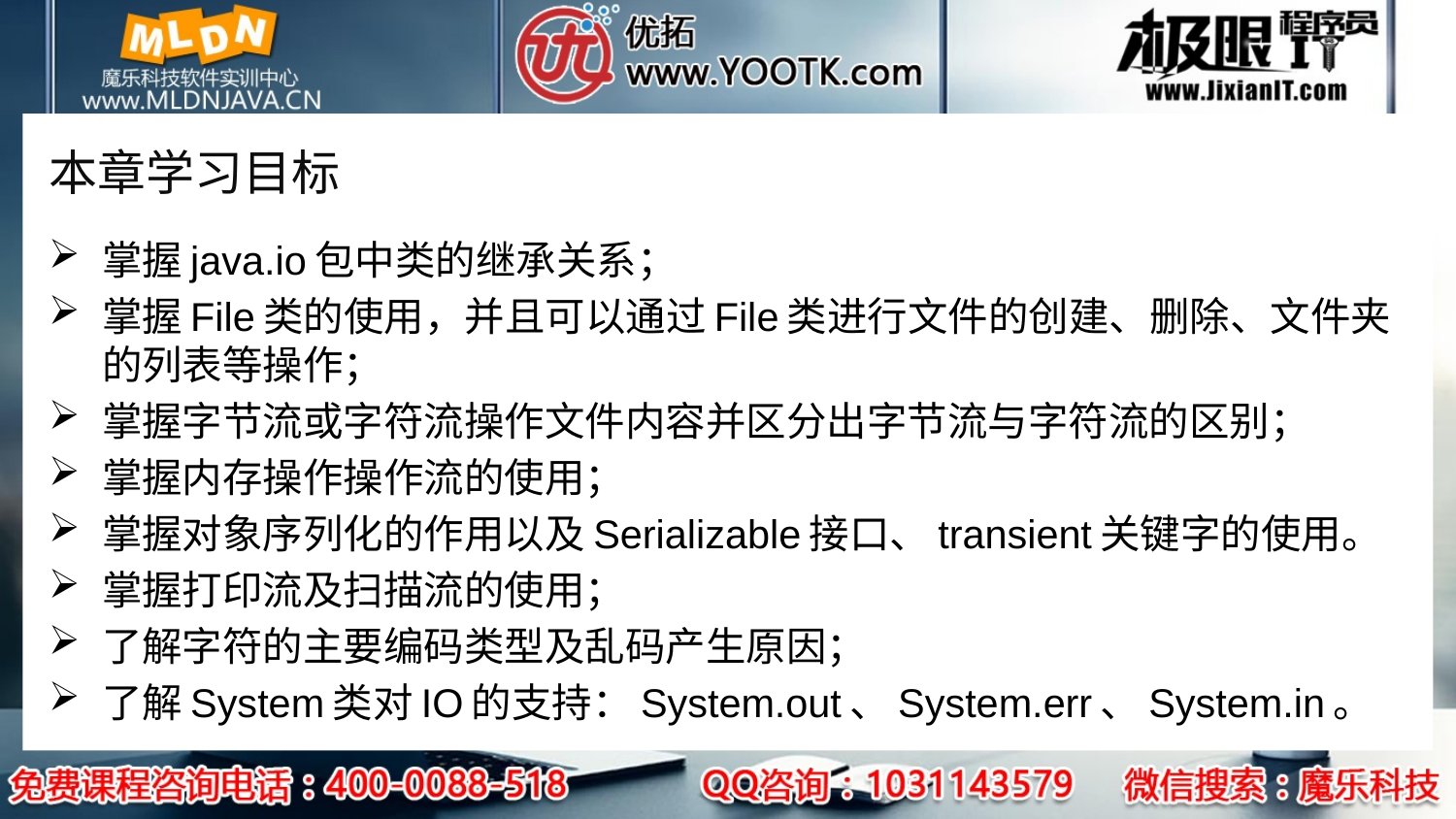

# 本章学习目标
掌握java.io包中类的继承关系；
掌握File类的使用，并且可以通过File类进行文件的创建、删除、文件夹的列表等操作；
掌握字节流或字符流操作文件内容并区分出字节流与字符流的区别；
掌握内存操作操作流的使用；
掌握对象序列化的作用以及Serializable接口、transient关键字的使用。
掌握打印流及扫描流的使用；
了解字符的主要编码类型及乱码产生原因；
了解System类对IO的支持：System.out、System.err、System.in。